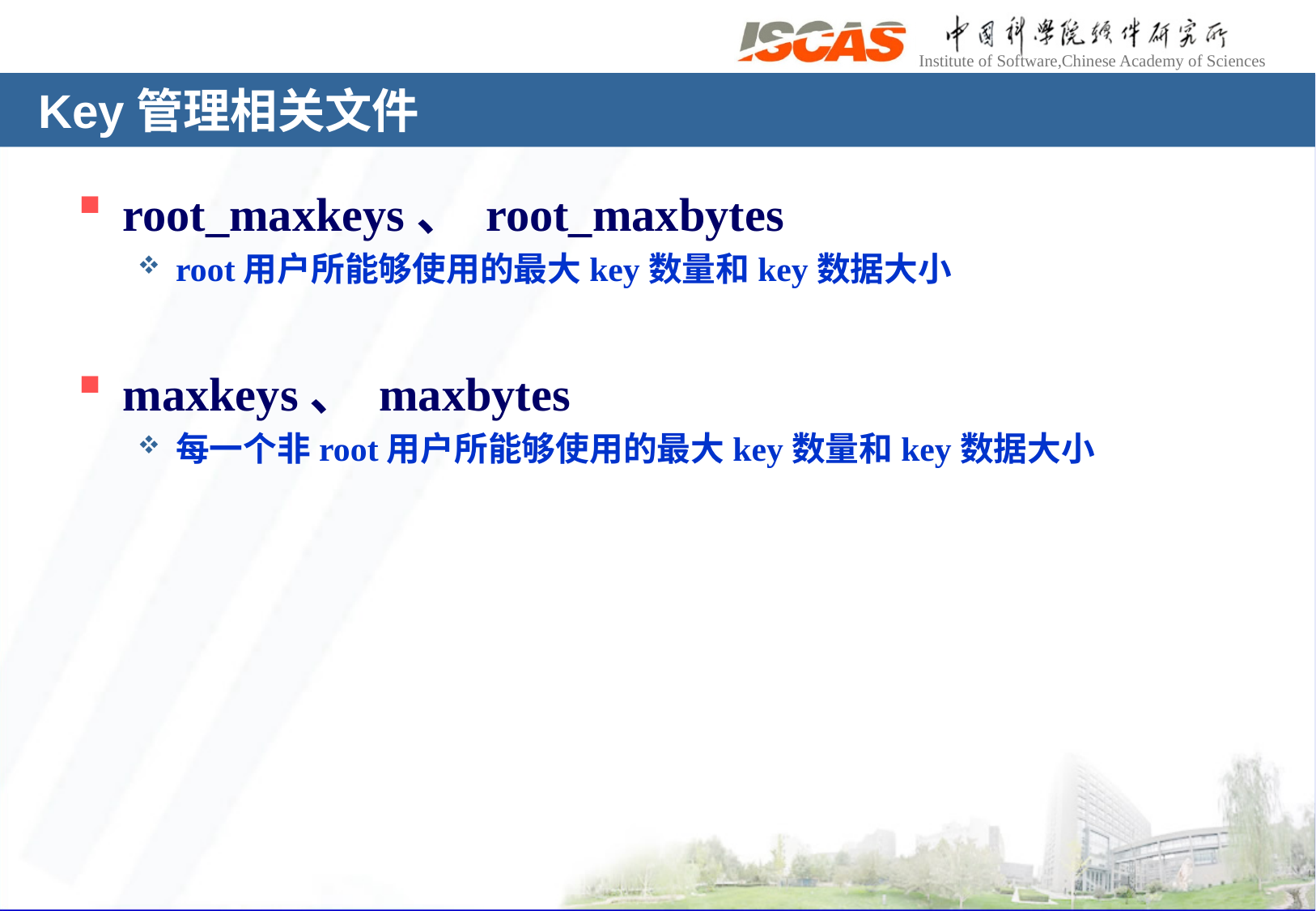

# Key管理相关文件
root_maxkeys、 root_maxbytes
root用户所能够使用的最大key数量和key数据大小

maxkeys、 maxbytes
每一个非root用户所能够使用的最大key数量和key数据大小